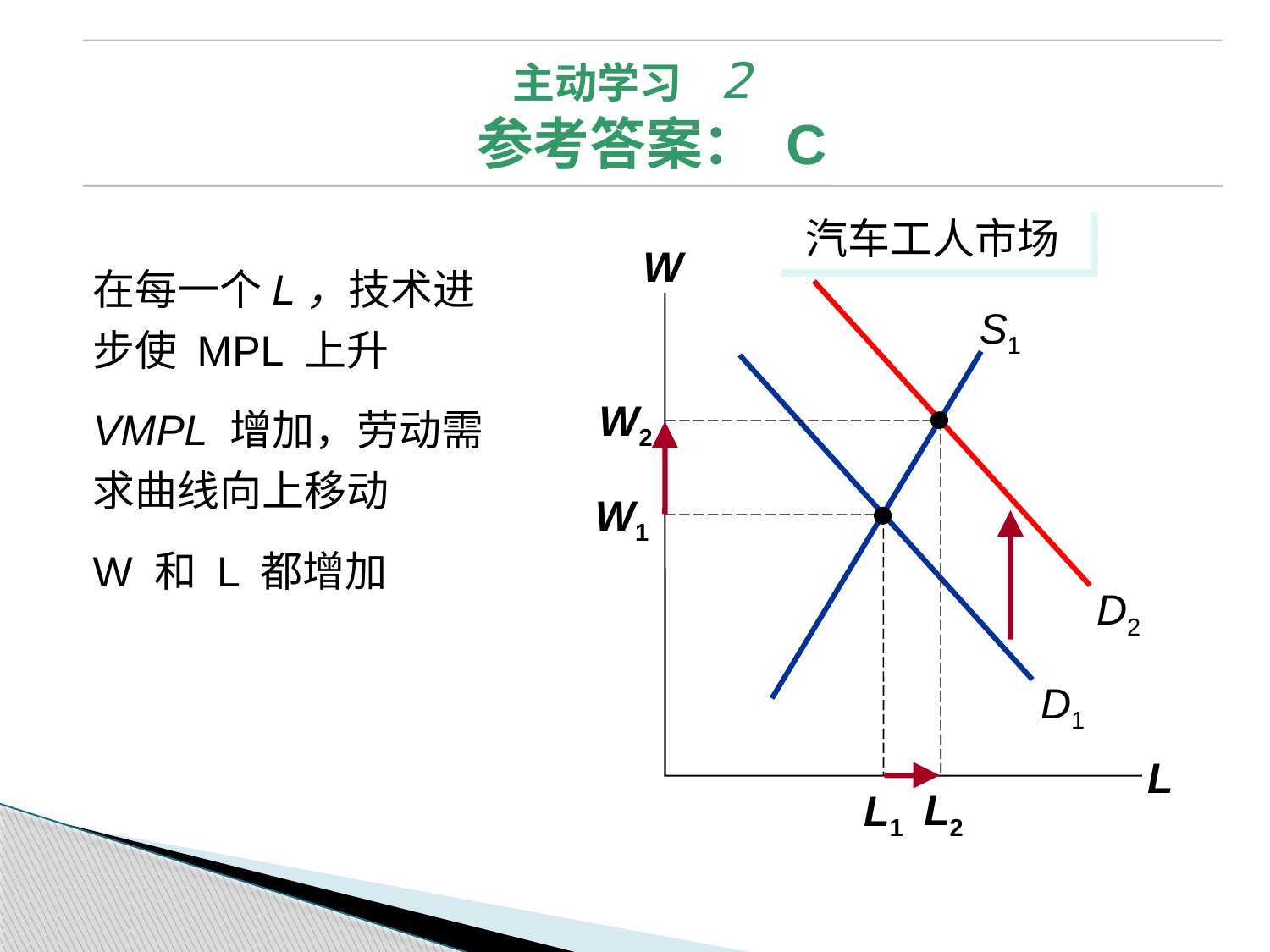

主动学习   2
参考答案： C
汽车工人市场
W

L
在每一个L，技术进步使 MPL 上升
VMPL 增加，劳动需求曲线向上移动
W 和 L 都增加

D2
S1

D1
W2

L2

W1

L1